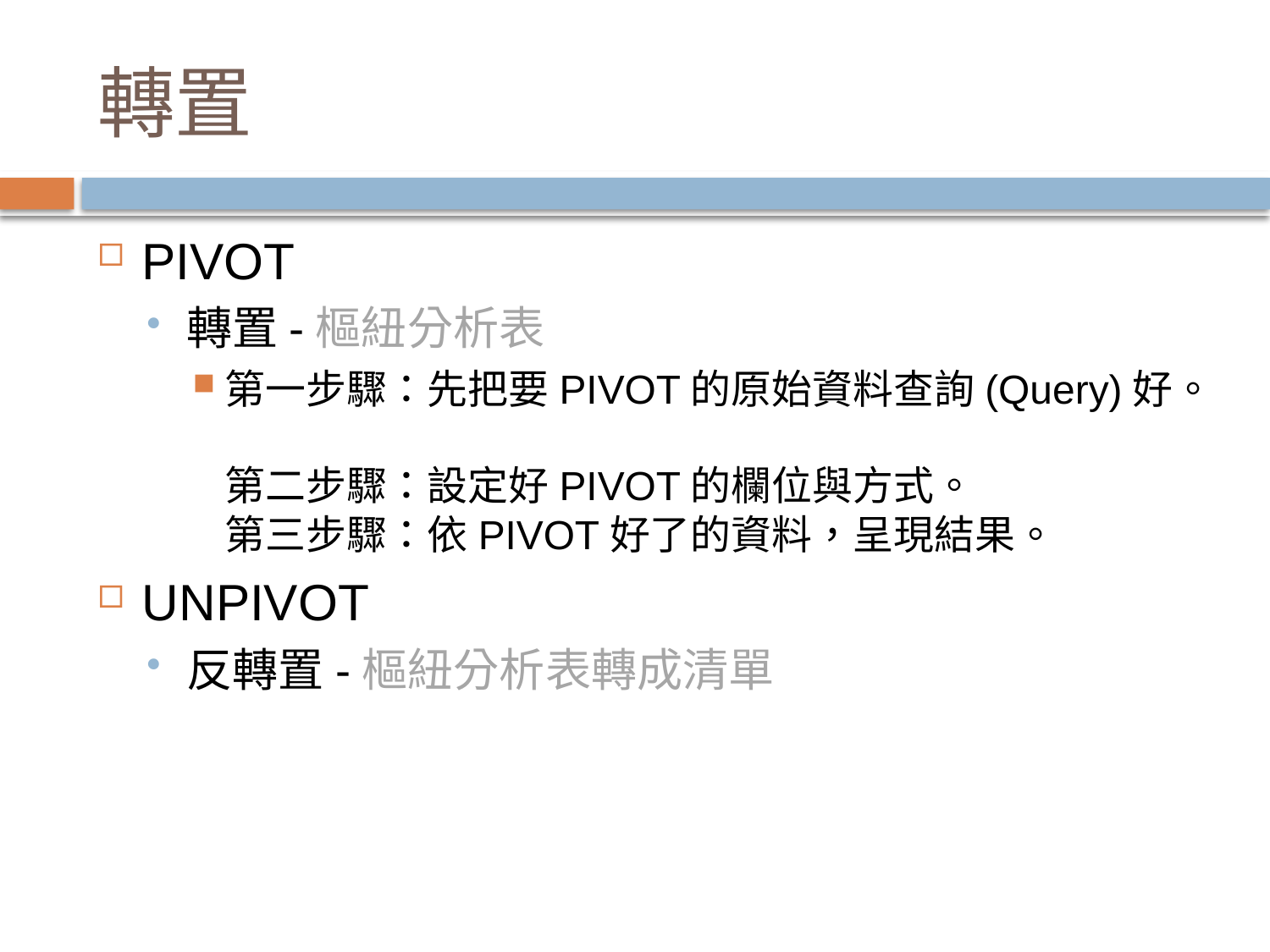

# 轉置
PIVOT
轉置-樞紐分析表
第一步驟：先把要PIVOT的原始資料查詢(Query)好。 
第二步驟：設定好PIVOT的欄位與方式。 
第三步驟：依PIVOT好了的資料，呈現結果。
UNPIVOT
反轉置-樞紐分析表轉成清單